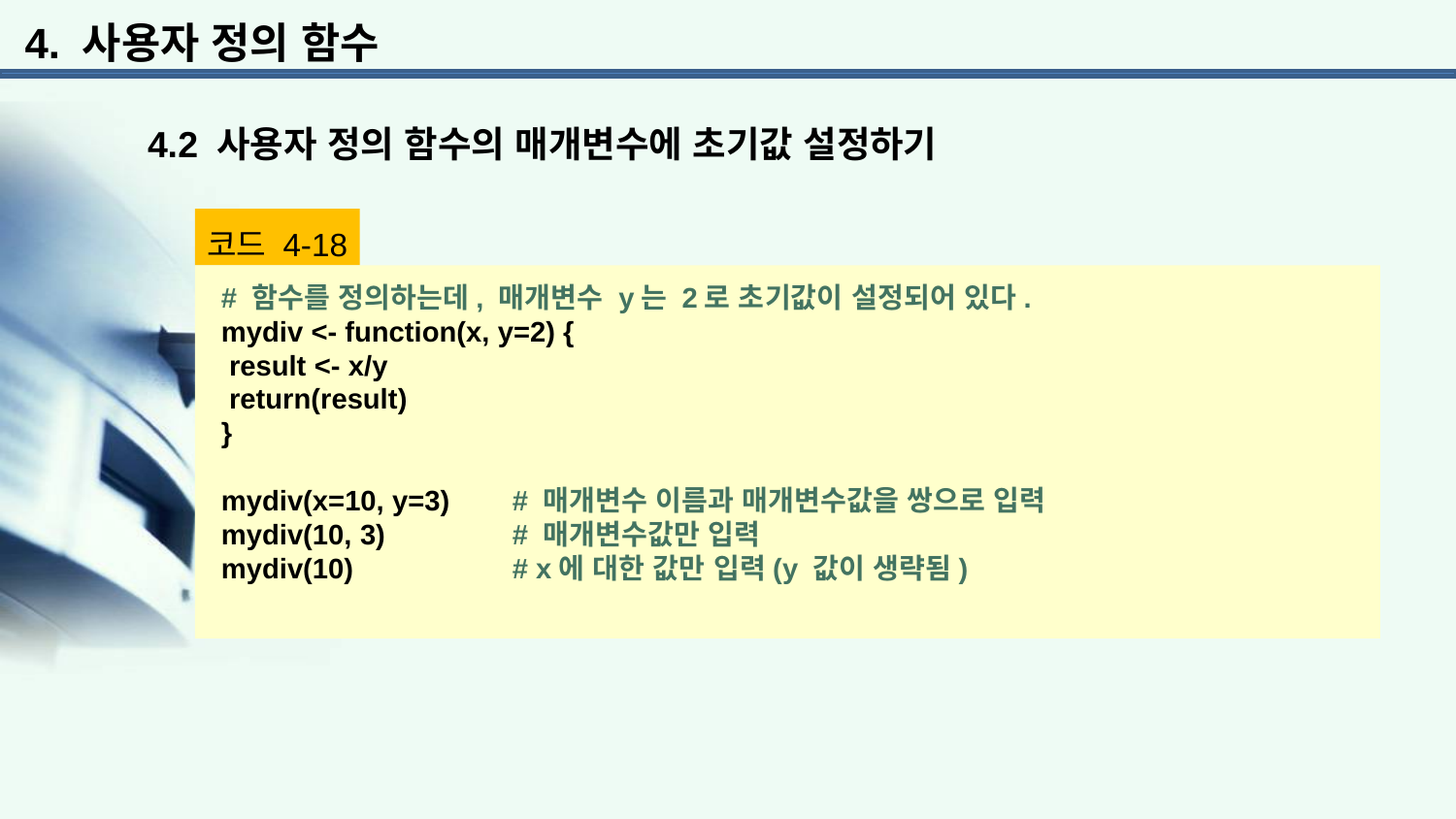

4. 사용자 정의 함수

   4.2 사용자 정의 함수의 매개변수에 초기값 설정하기

코드 4-18

# 함수를 정의하는데, 매개변수 y는 2로 초기값이 설정되어 있다.
mydiv <- function(x, y=2) {
 result <- x/y
 return(result)
}

mydiv(x=10, y=3) 	# 매개변수 이름과 매개변수값을 쌍으로 입력
mydiv(10, 3) 	# 매개변수값만 입력
mydiv(10)  	# x에 대한 값만 입력(y 값이 생략됨)